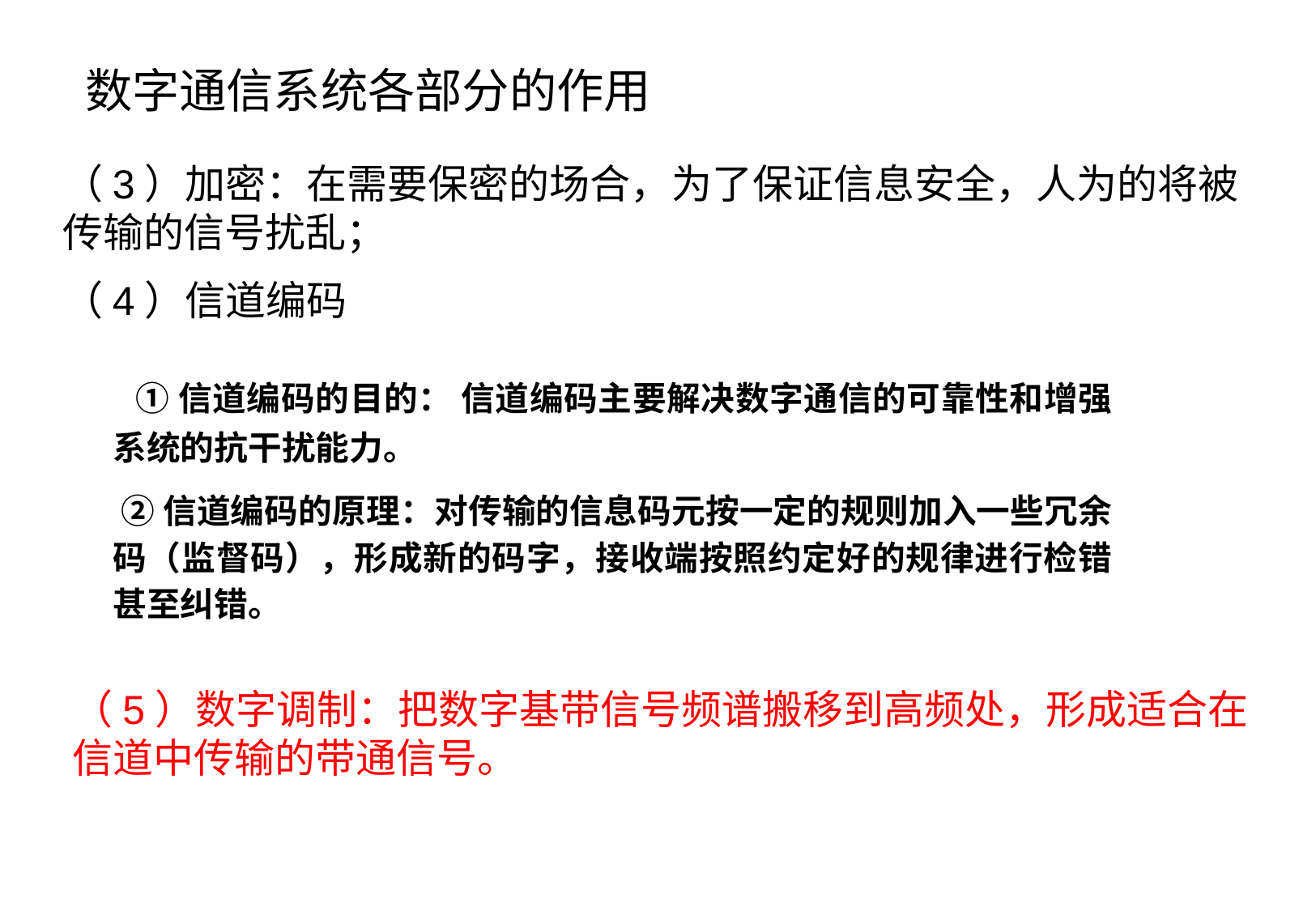

数字通信系统各部分的作用
（3）加密：在需要保密的场合，为了保证信息安全，人为的将被传输的信号扰乱；
（4）信道编码

  ①信道编码的目的： 信道编码主要解决数字通信的可靠性和增强系统的抗干扰能力。
 ②信道编码的原理：对传输的信息码元按一定的规则加入一些冗余码（监督码），形成新的码字，接收端按照约定好的规律进行检错甚至纠错。

（5）数字调制：把数字基带信号频谱搬移到高频处，形成适合在信道中传输的带通信号。
2014年5月21日
3